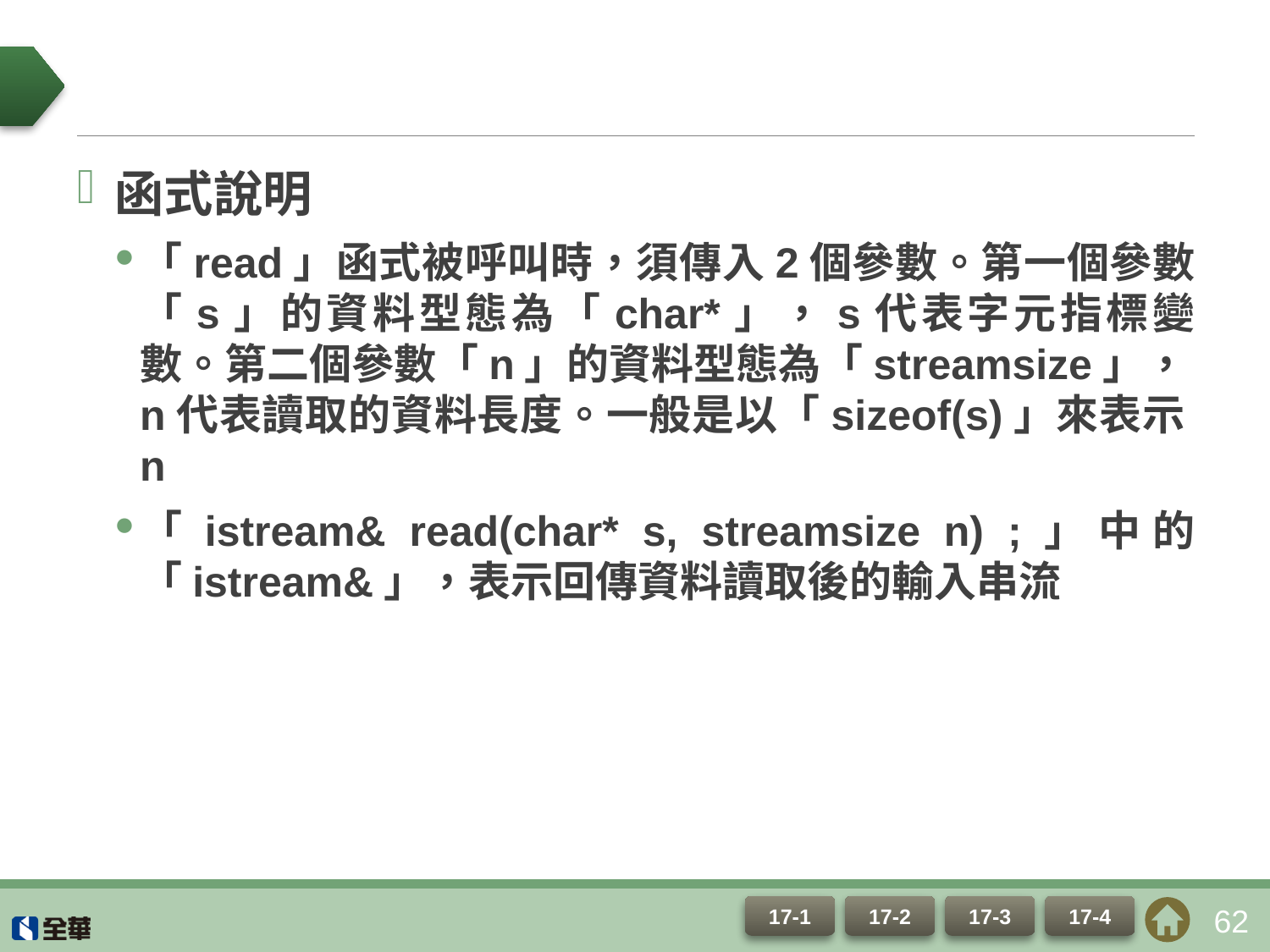

#
函式說明
「read」函式被呼叫時，須傳入2個參數。第一個參數「s」的資料型態為「char*」，s代表字元指標變數。第二個參數「n」的資料型態為「streamsize」，n代表讀取的資料長度。一般是以「sizeof(s)」來表示n
「istream& read(char* s, streamsize n) ;」中的「istream&」，表示回傳資料讀取後的輸入串流
62